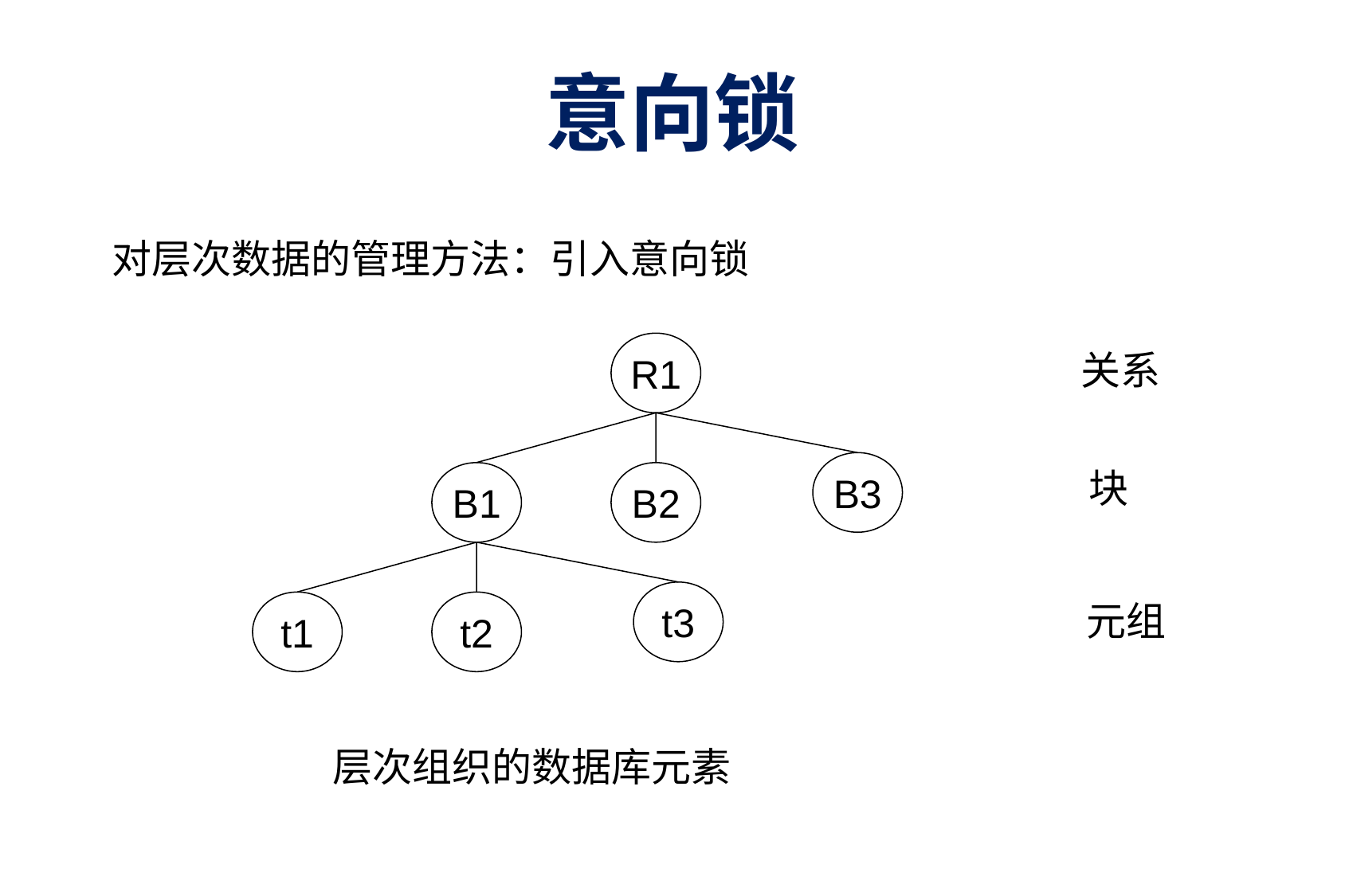

# 意向锁
对层次数据的管理方法：引入意向锁
R1

B3
B1
B2

t3
t1
t2
关系
块
元组
层次组织的数据库元素